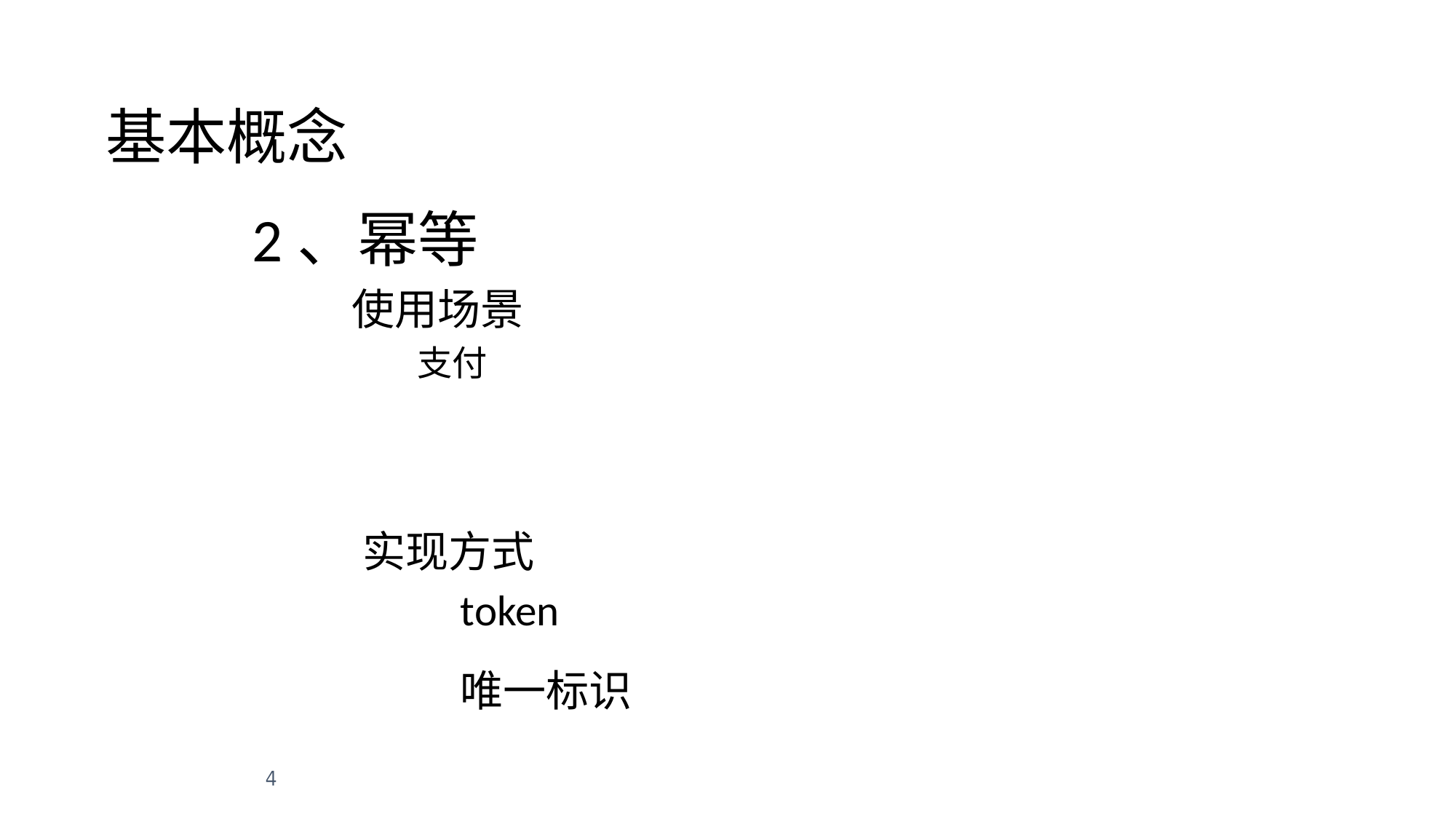

基本概念
2、幂等
使用场景
支付
实现方式
token
唯一标识
4